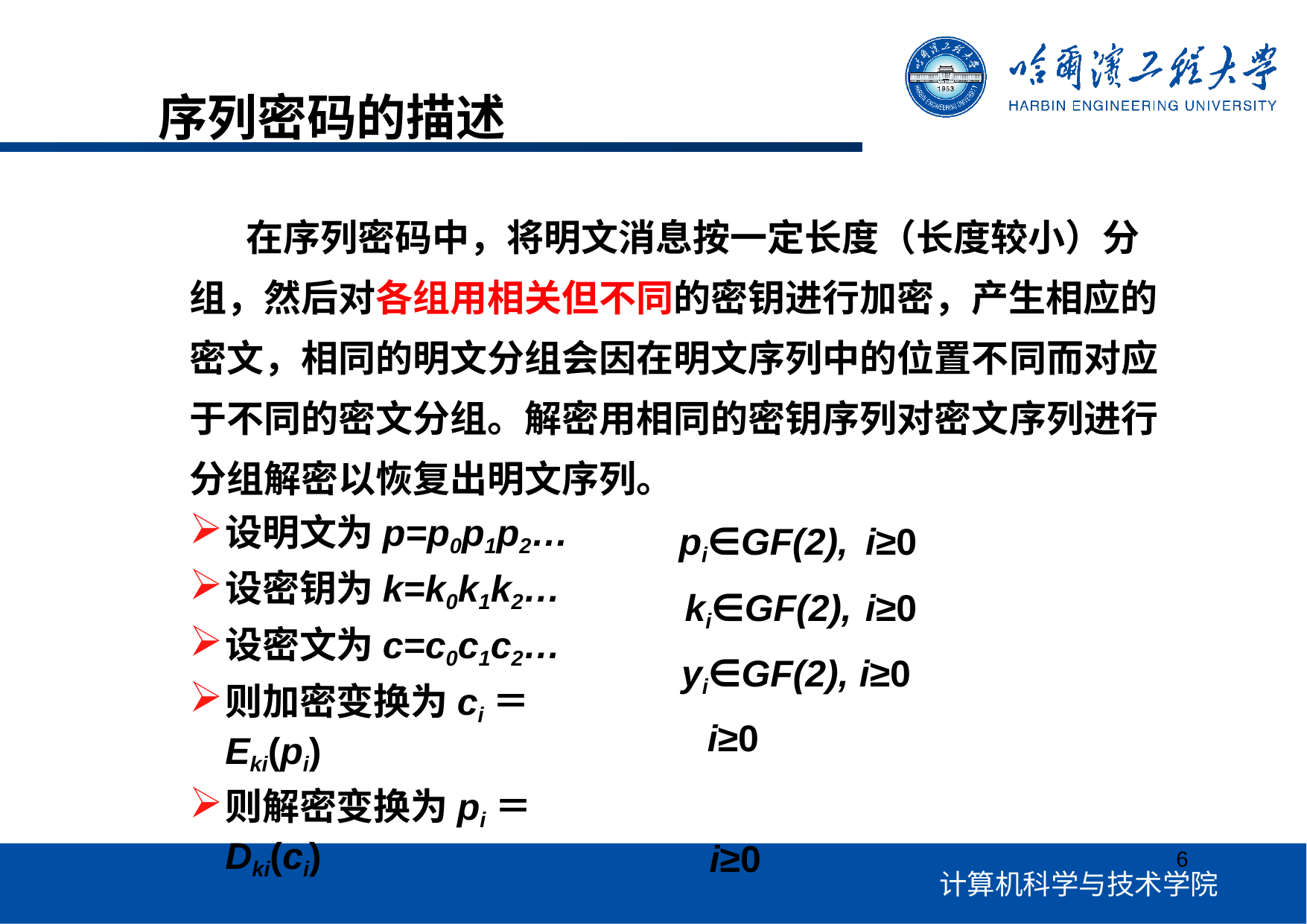

# 序列密码的描述
在序列密码中，将明文消息按一定长度（长度较小）分 组，然后对各组用相关但不同的密钥进行加密，产生相应的 密文，相同的明文分组会因在明文序列中的位置不同而对应 于不同的密文分组。解密用相同的密钥序列对密文序列进行 分组解密以恢复出明文序列。
pi∈GF(2), i≥0  ki∈GF(2), i≥0  yi∈GF(2), i≥0
i≥0  i≥0
设明文为p=p0p1p2…
设密钥为k=k0k1k2…
设密文为c=c0c1c2…
则加密变换为ci＝Eki(pi)
则解密变换为pi＝Dki(ci)
6